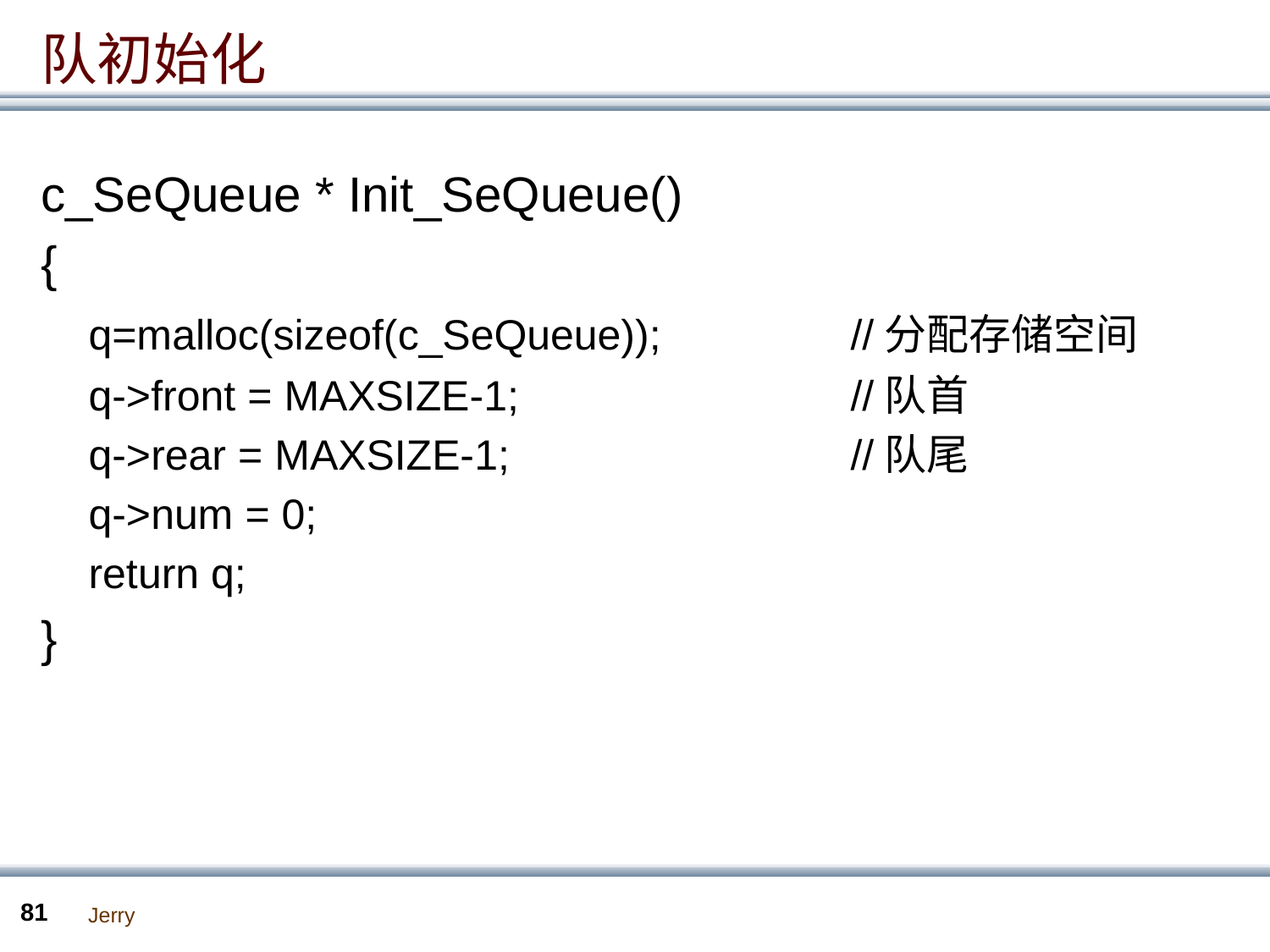

# 队初始化
c_SeQueue * Init_SeQueue()
{
	q=malloc(sizeof(c_SeQueue));		//分配存储空间
	q->front = MAXSIZE-1;			//队首
	q->rear = MAXSIZE-1;			//队尾
	q->num = 0;
	return q;
}